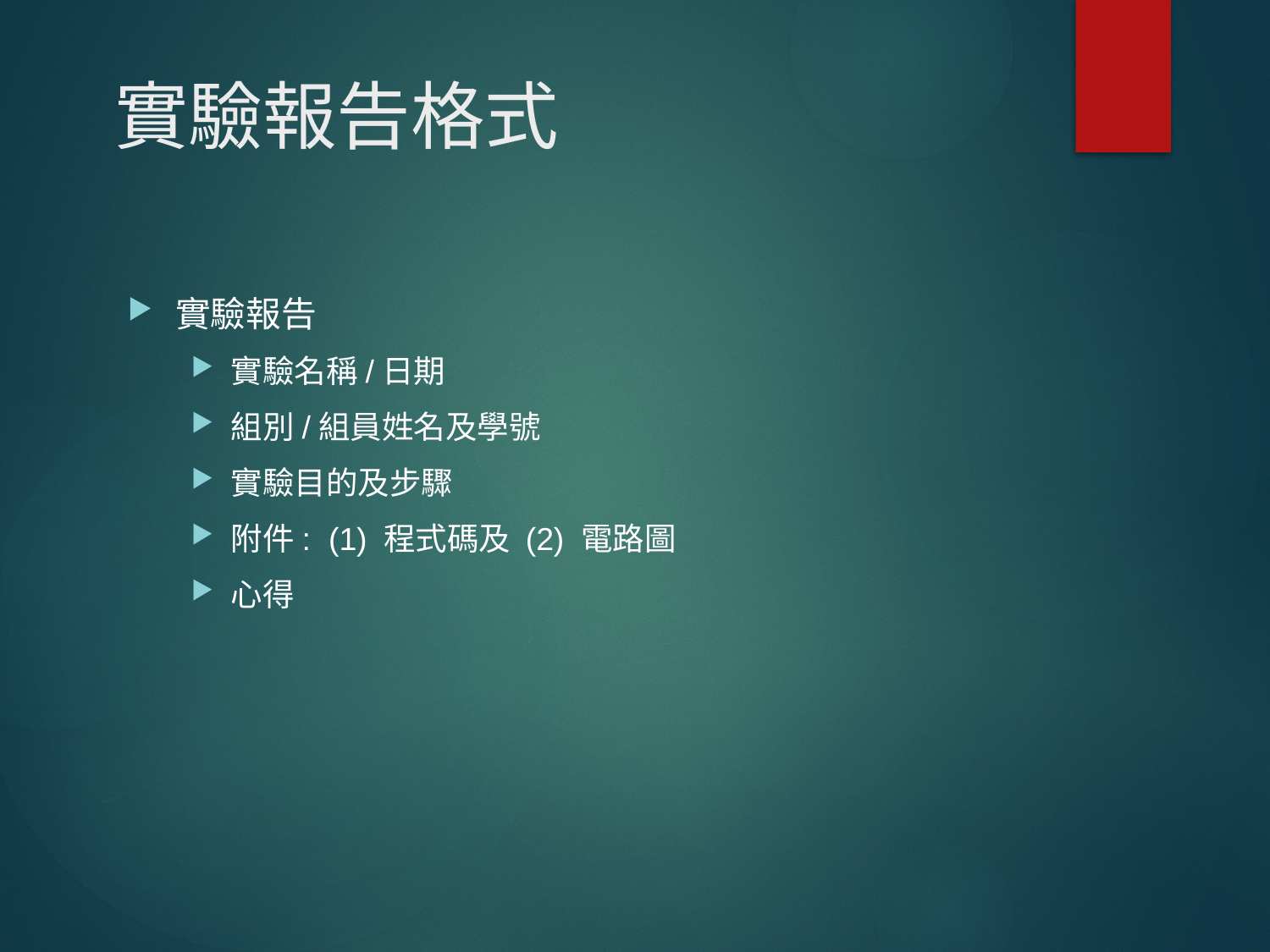

# 實驗報告格式
實驗報告
實驗名稱/日期
組別/組員姓名及學號
實驗目的及步驟
附件:  (1) 程式碼及 (2) 電路圖
心得